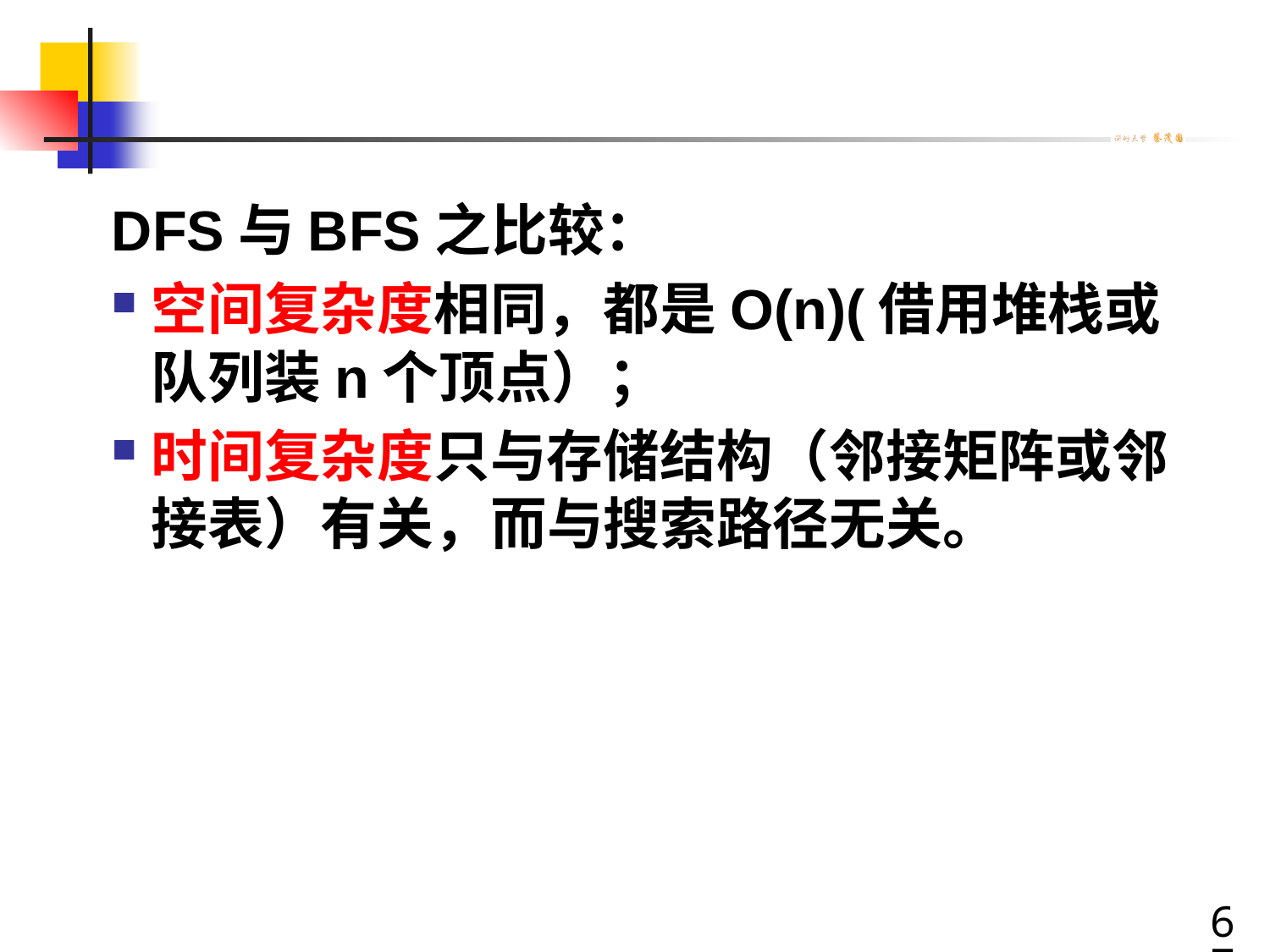

DFS与BFS之比较：
空间复杂度相同，都是O(n)(借用堆栈或队列装n个顶点）；
时间复杂度只与存储结构（邻接矩阵或邻接表）有关，而与搜索路径无关。
67